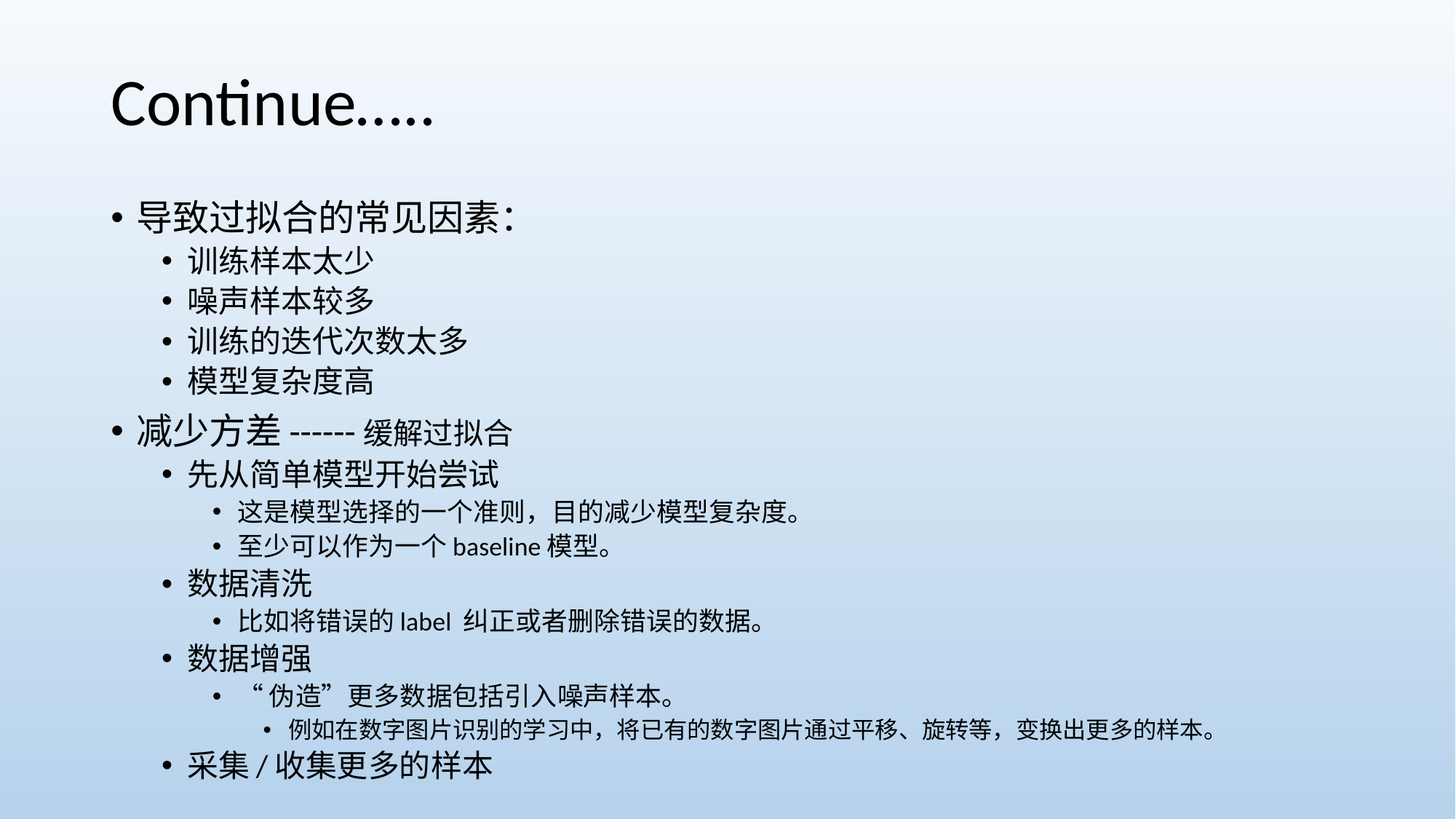

# Continue…..
导致过拟合的常见因素：
训练样本太少
噪声样本较多
训练的迭代次数太多
模型复杂度高
减少方差------缓解过拟合
先从简单模型开始尝试
这是模型选择的一个准则，目的减少模型复杂度。
至少可以作为一个baseline模型。
数据清洗
比如将错误的label 纠正或者删除错误的数据。
数据增强
“伪造”更多数据包括引入噪声样本。
例如在数字图片识别的学习中，将已有的数字图片通过平移、旋转等，变换出更多的样本。
采集/收集更多的样本